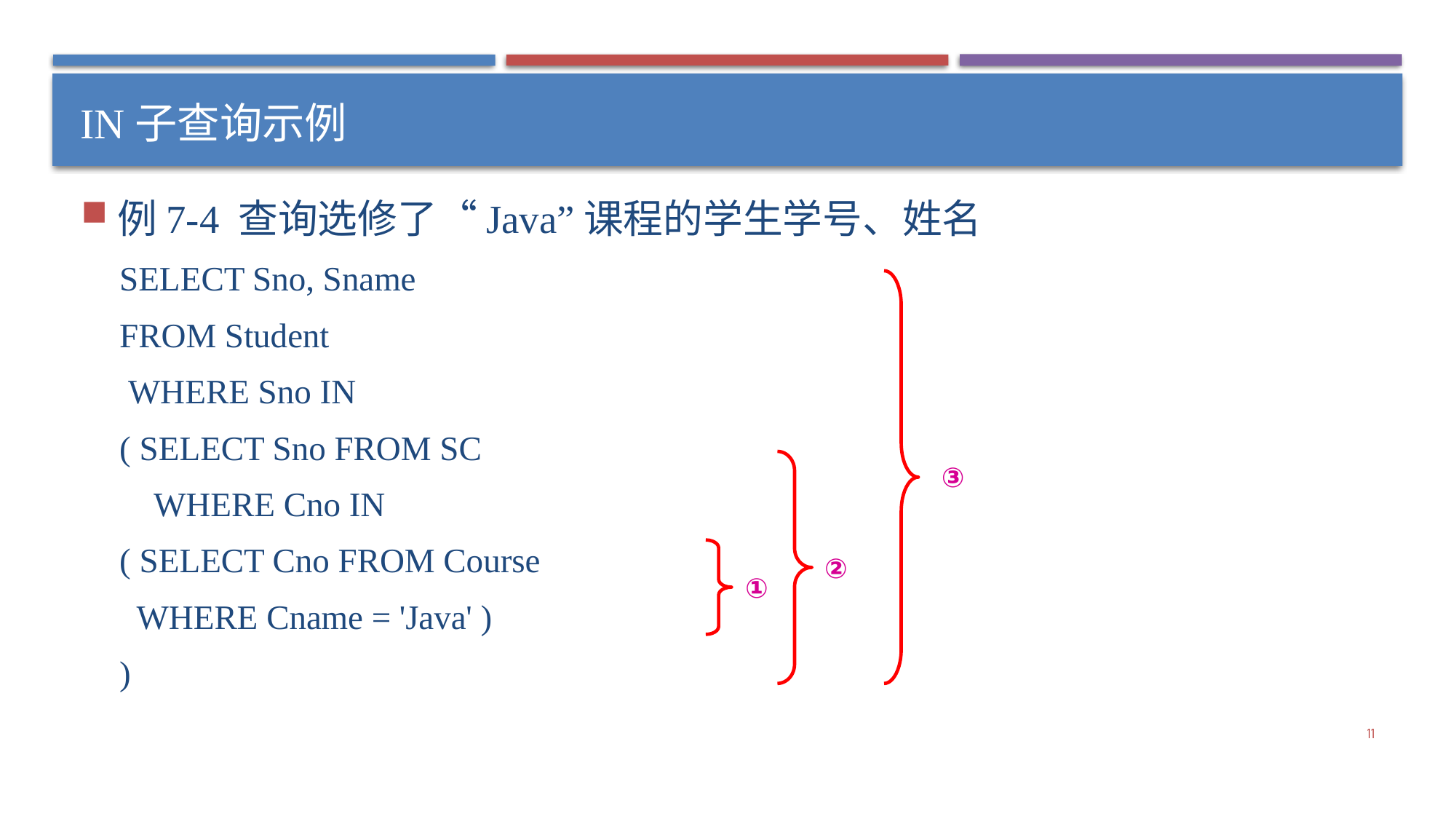

# IN子查询示例
例7-4 查询选修了“Java”课程的学生学号、姓名
SELECT Sno, Sname
	FROM Student
	 WHERE Sno IN
		( SELECT Sno FROM SC
		    WHERE Cno IN
			( SELECT Cno FROM Course
			  WHERE Cname = 'Java' )
		)

③

②
①
11